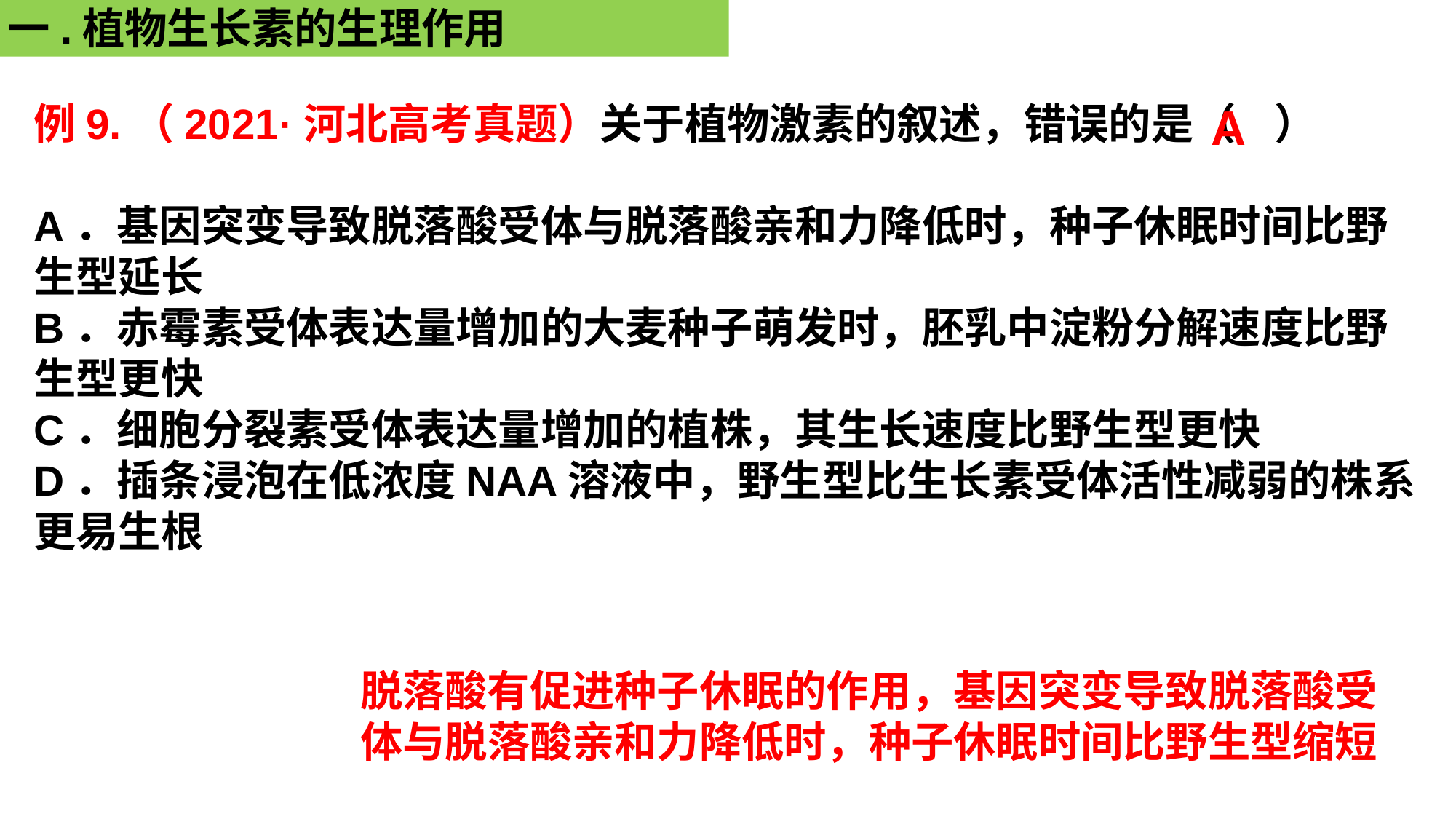

一.植物生长素的生理作用
例9.（2021·河北高考真题）关于植物激素的叙述，错误的是（    ）

A．基因突变导致脱落酸受体与脱落酸亲和力降低时，种子休眠时间比野生型延长
B．赤霉素受体表达量增加的大麦种子萌发时，胚乳中淀粉分解速度比野生型更快
C．细胞分裂素受体表达量增加的植株，其生长速度比野生型更快
D．插条浸泡在低浓度NAA溶液中，野生型比生长素受体活性减弱的株系更易生根
A
脱落酸有促进种子休眠的作用，基因突变导致脱落酸受体与脱落酸亲和力降低时，种子休眠时间比野生型缩短